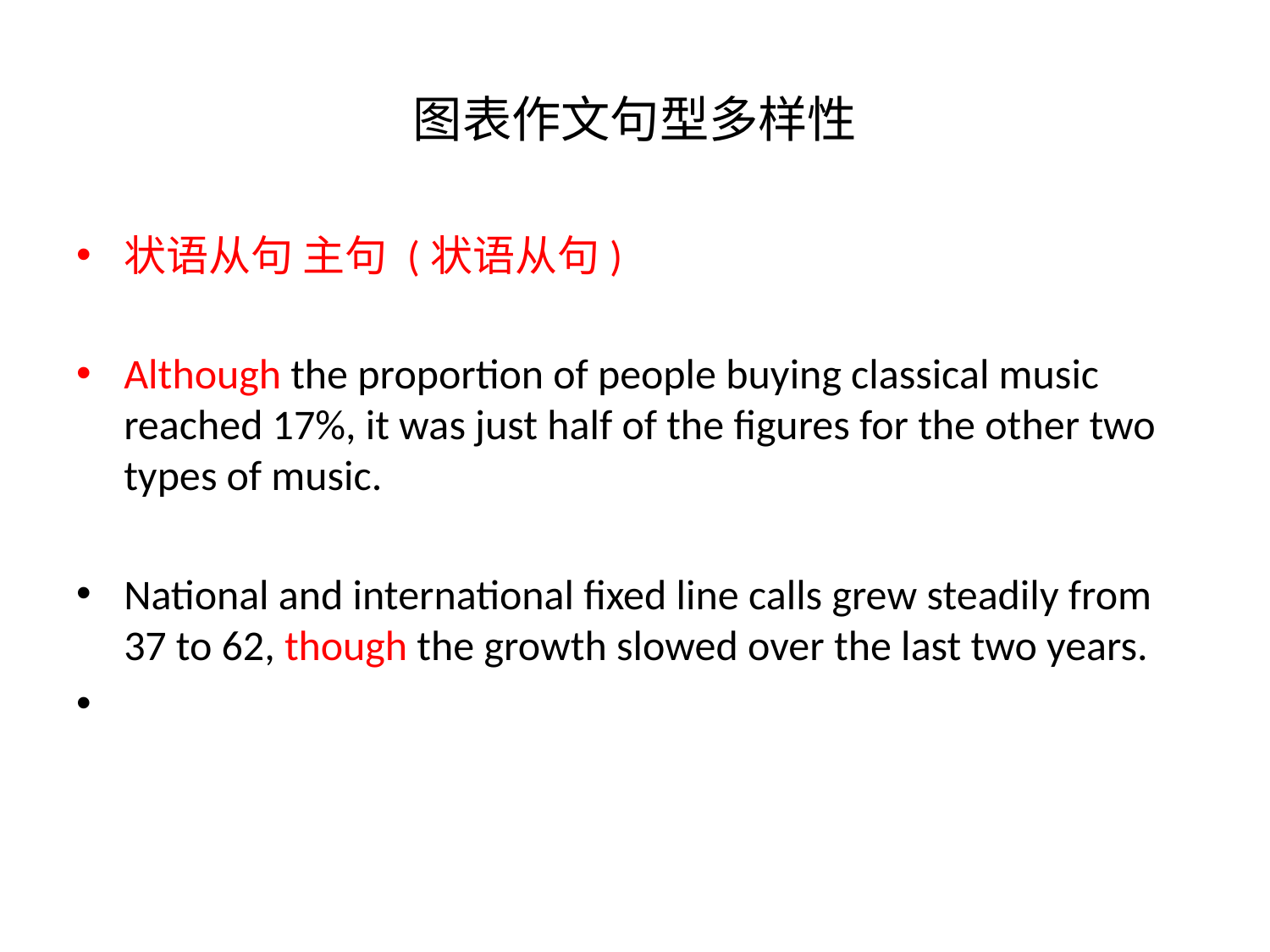

# 图表作文句型多样性
状语从句 主句 (状语从句)

Although the proportion of people buying classical music reached 17%, it was just half of the figures for the other two types of music.

National and international fixed line calls grew steadily from 37 to 62, though the growth slowed over the last two years.